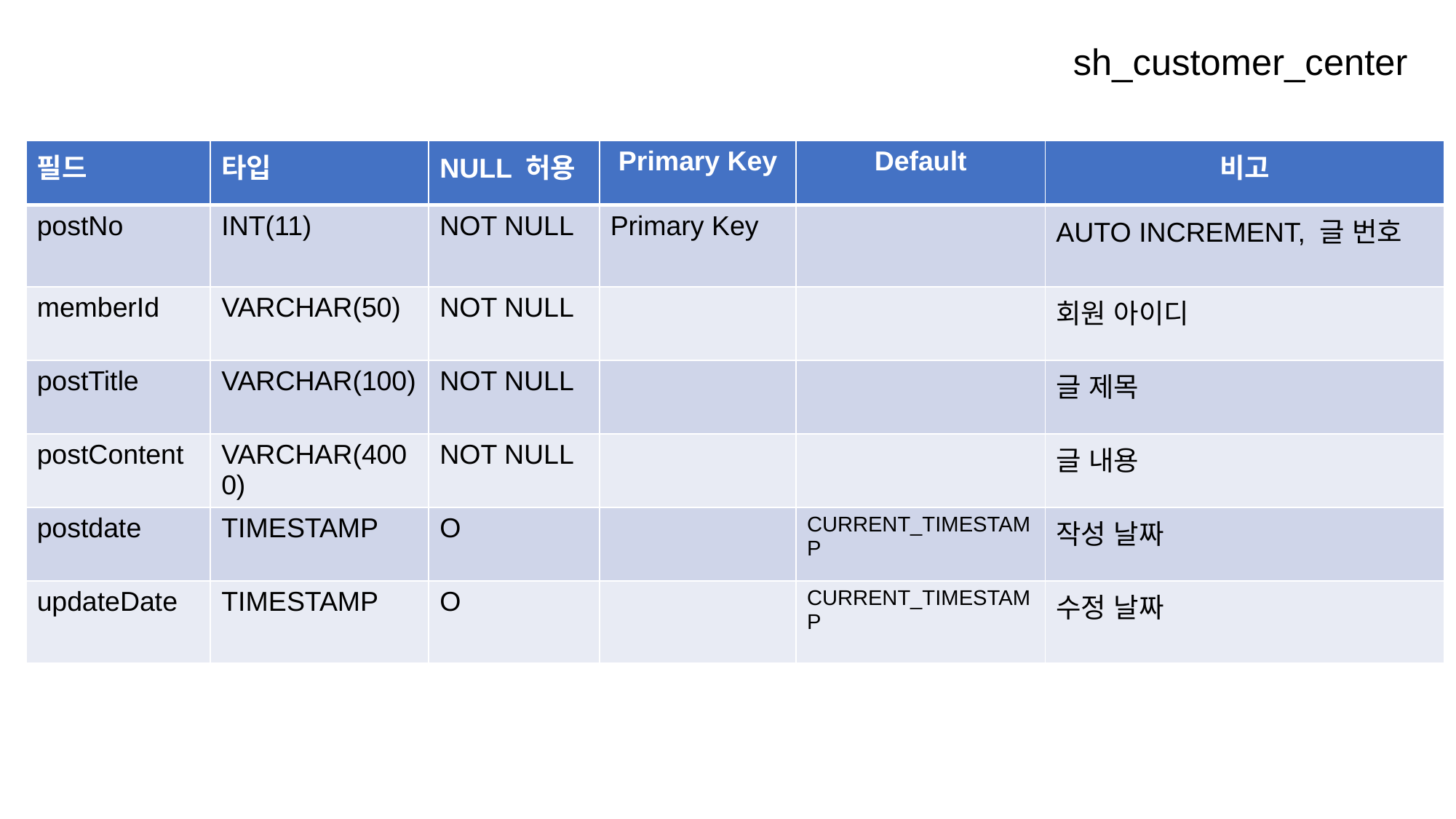

sh_customer_center
| 필드 | 타입 | NULL 허용 | Primary Key | Default | 비고 |
| --- | --- | --- | --- | --- | --- |
| postNo | INT(11) | NOT NULL | Primary Key |  | AUTO INCREMENT, 글 번호 |
| memberId | VARCHAR(50) | NOT NULL |  |  | 회원 아이디 |
| postTitle | VARCHAR(100) | NOT NULL |  |  | 글 제목 |
| postContent | VARCHAR(4000) | NOT NULL |  |  | 글 내용 |
| postdate | TIMESTAMP | O |  | CURRENT\_TIMESTAMP | 작성 날짜 |
| updateDate | TIMESTAMP | O |  | CURRENT\_TIMESTAMP | 수정 날짜 |